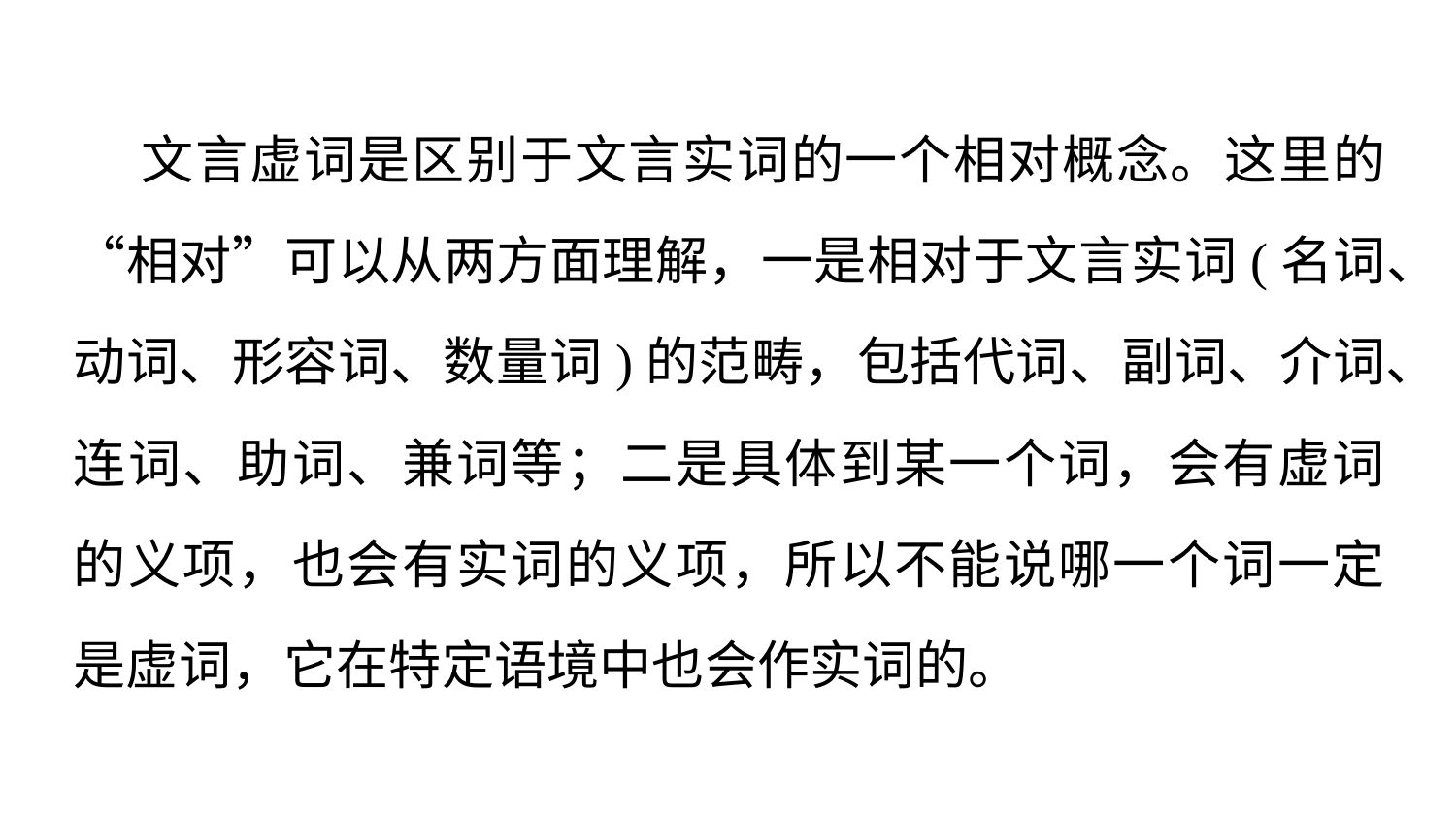

文言虚词是区别于文言实词的一个相对概念。这里的“相对”可以从两方面理解，一是相对于文言实词(名词、动词、形容词、数量词)的范畴，包括代词、副词、介词、连词、助词、兼词等；二是具体到某一个词，会有虚词的义项，也会有实词的义项，所以不能说哪一个词一定是虚词，它在特定语境中也会作实词的。